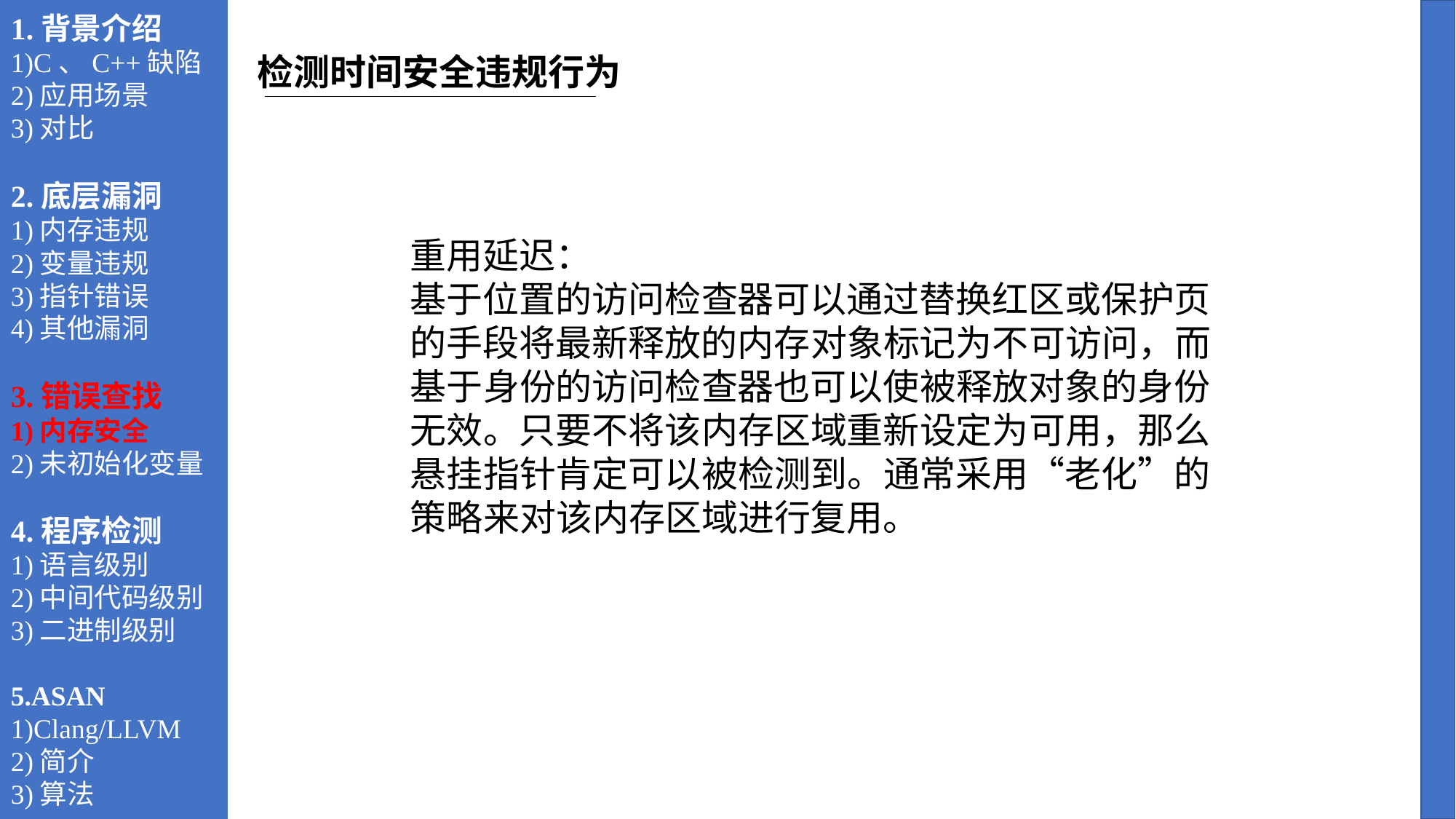

1.背景介绍
1)C、C++缺陷
2)应用场景
3)对比

2.底层漏洞
1)内存违规
2)变量违规
3)指针错误
4)其他漏洞

3.错误查找
1)内存安全
2)未初始化变量

4.程序检测
1)语言级别
2)中间代码级别
3)二进制级别

5.ASAN
1)Clang/LLVM
2)简介
3)算法

检测时间安全违规行为
重用延迟：
基于位置的访问检查器可以通过替换红区或保护页的手段将最新释放的内存对象标记为不可访问，而基于身份的访问检查器也可以使被释放对象的身份无效。只要不将该内存区域重新设定为可用，那么悬挂指针肯定可以被检测到。通常采用“老化”的策略来对该内存区域进行复用。